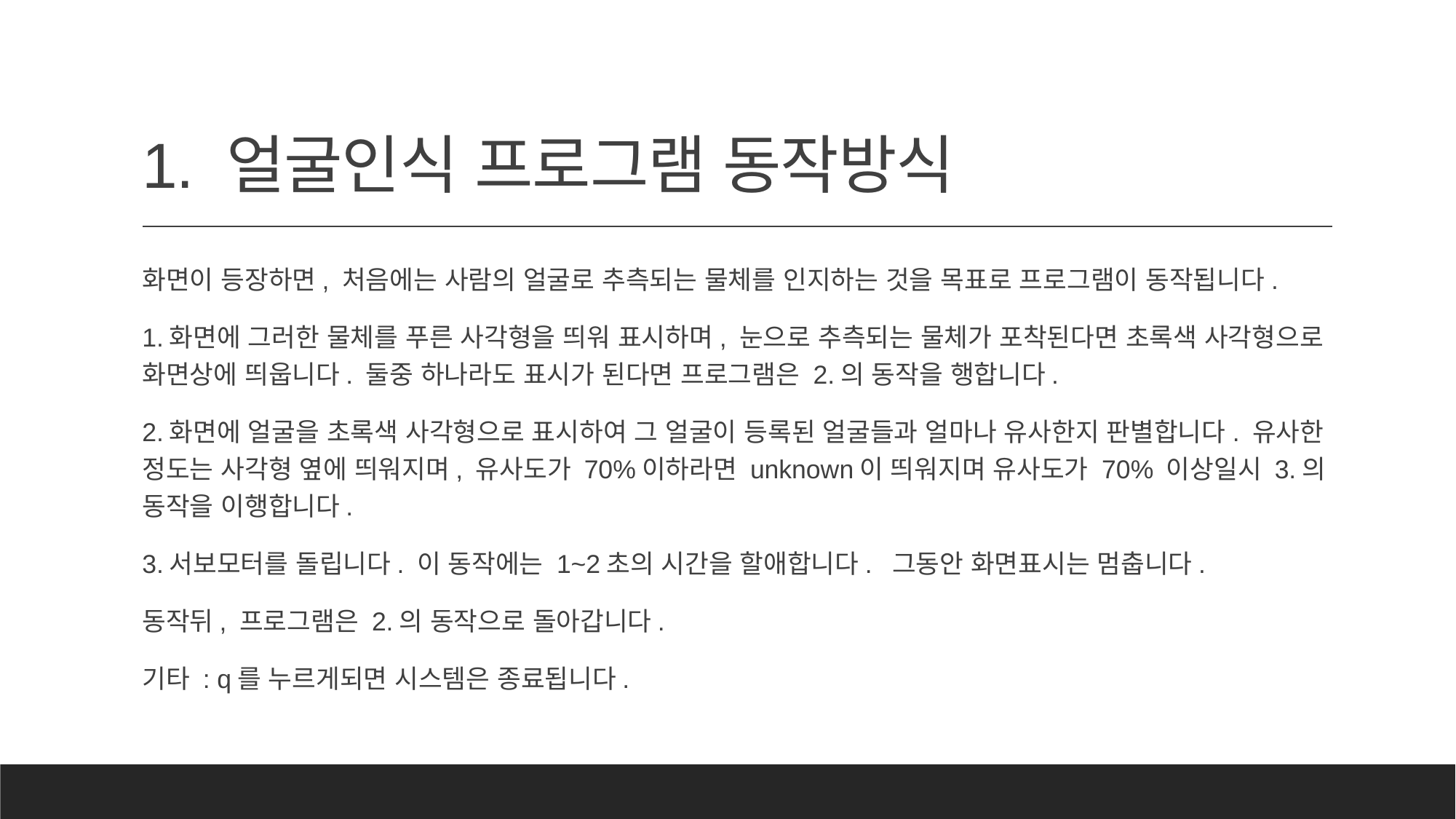

# 1. 얼굴인식 프로그램 동작방식
화면이 등장하면, 처음에는 사람의 얼굴로 추측되는 물체를 인지하는 것을 목표로 프로그램이 동작됩니다.
1.화면에 그러한 물체를 푸른 사각형을 띄워 표시하며, 눈으로 추측되는 물체가 포착된다면 초록색 사각형으로 화면상에 띄웁니다. 둘중 하나라도 표시가 된다면 프로그램은 2.의 동작을 행합니다.
2.화면에 얼굴을 초록색 사각형으로 표시하여 그 얼굴이 등록된 얼굴들과 얼마나 유사한지 판별합니다. 유사한 정도는 사각형 옆에 띄워지며, 유사도가 70%이하라면 unknown이 띄워지며 유사도가 70% 이상일시 3.의 동작을 이행합니다.
3.서보모터를 돌립니다. 이 동작에는 1~2초의 시간을 할애합니다.  그동안 화면표시는 멈춥니다.
동작뒤, 프로그램은 2.의 동작으로 돌아갑니다.
기타 : q를 누르게되면 시스템은 종료됩니다.